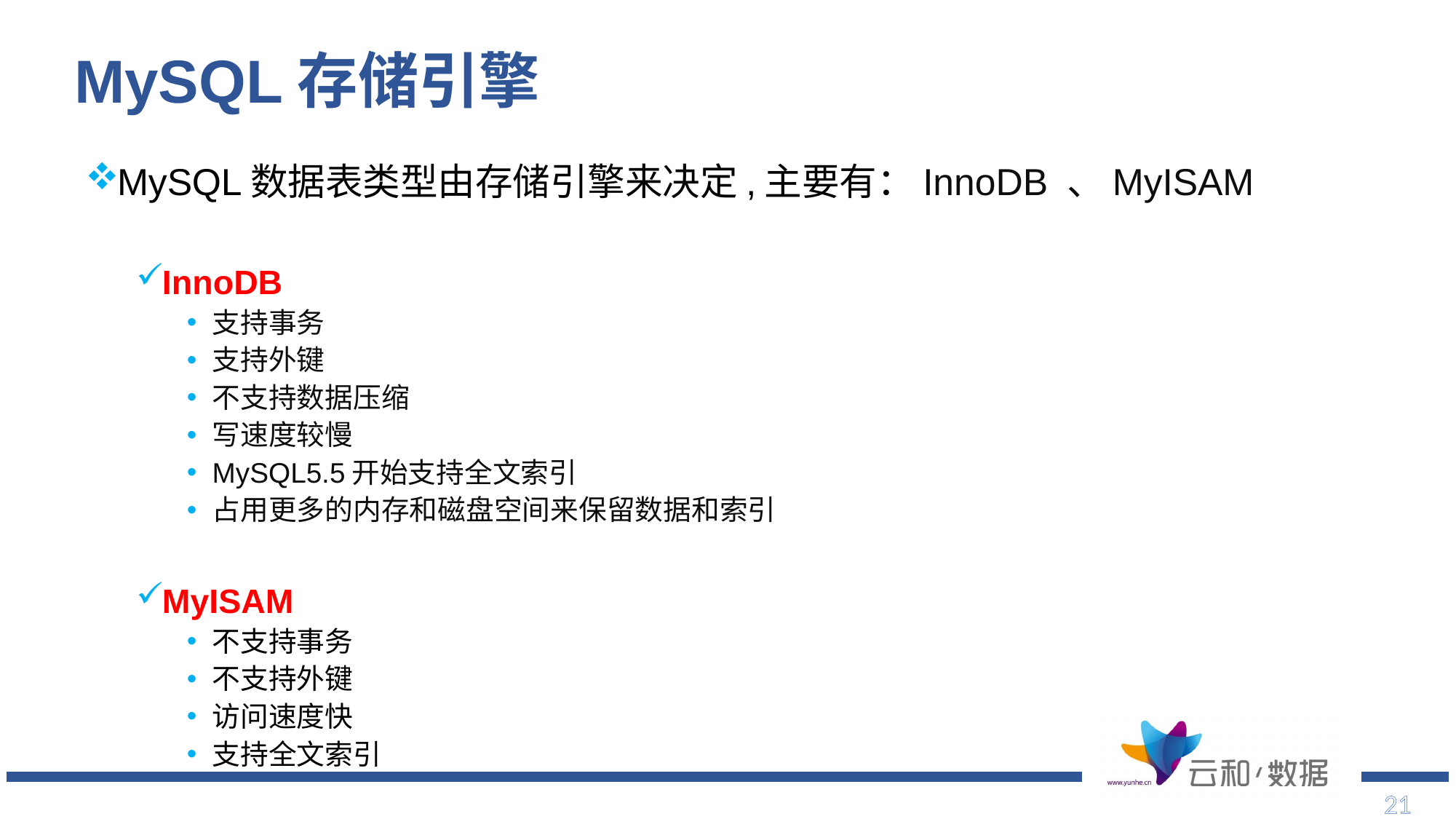

# MySQL存储引擎
MySQL数据表类型由存储引擎来决定,主要有：InnoDB 、MyISAM

InnoDB
支持事务
支持外键
不支持数据压缩
写速度较慢
MySQL5.5开始支持全文索引
占用更多的内存和磁盘空间来保留数据和索引

MyISAM
不支持事务
不支持外键
访问速度快
支持全文索引